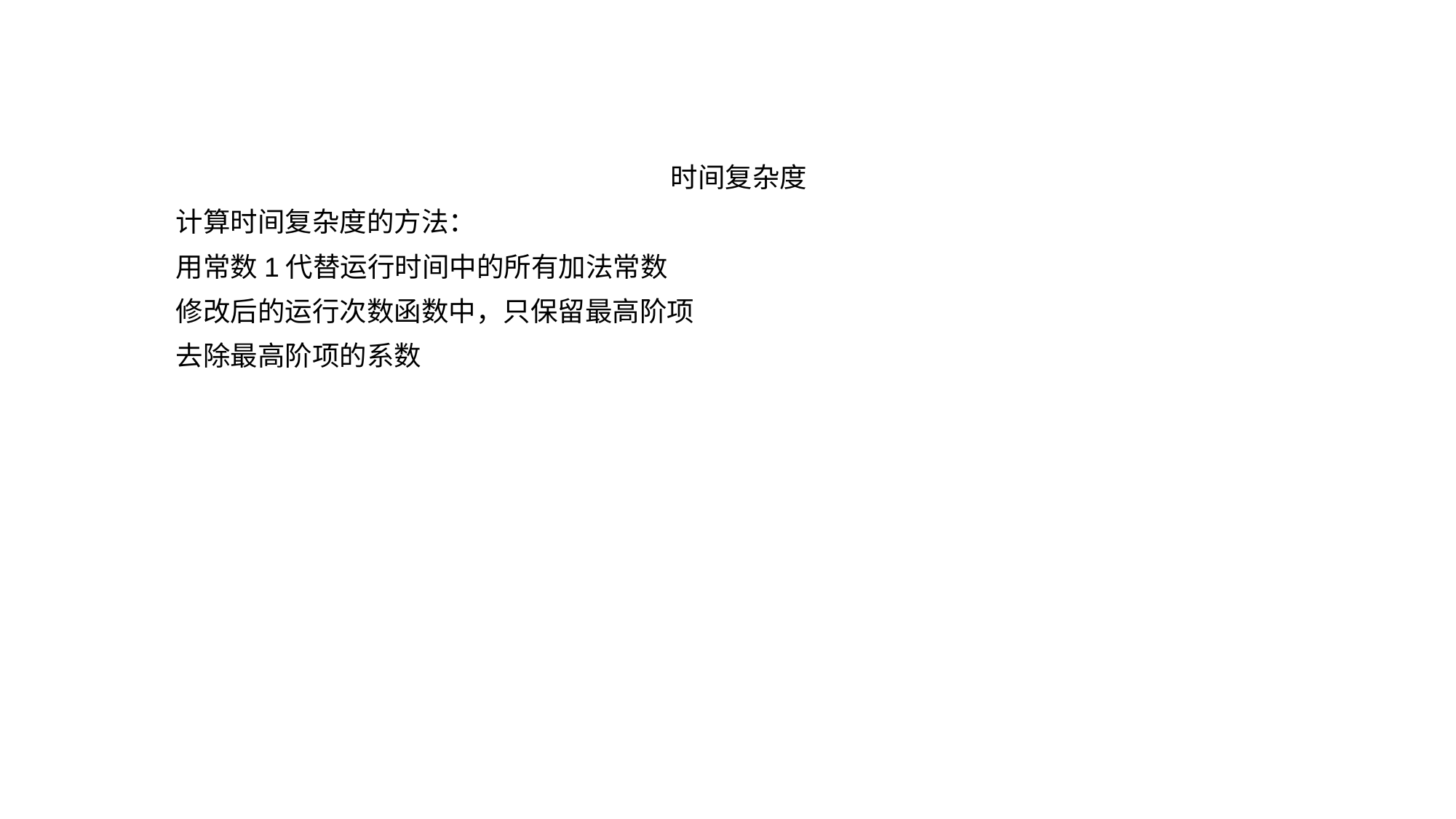

时间复杂度
计算时间复杂度的方法：
用常数1代替运行时间中的所有加法常数
修改后的运行次数函数中，只保留最高阶项
去除最高阶项的系数